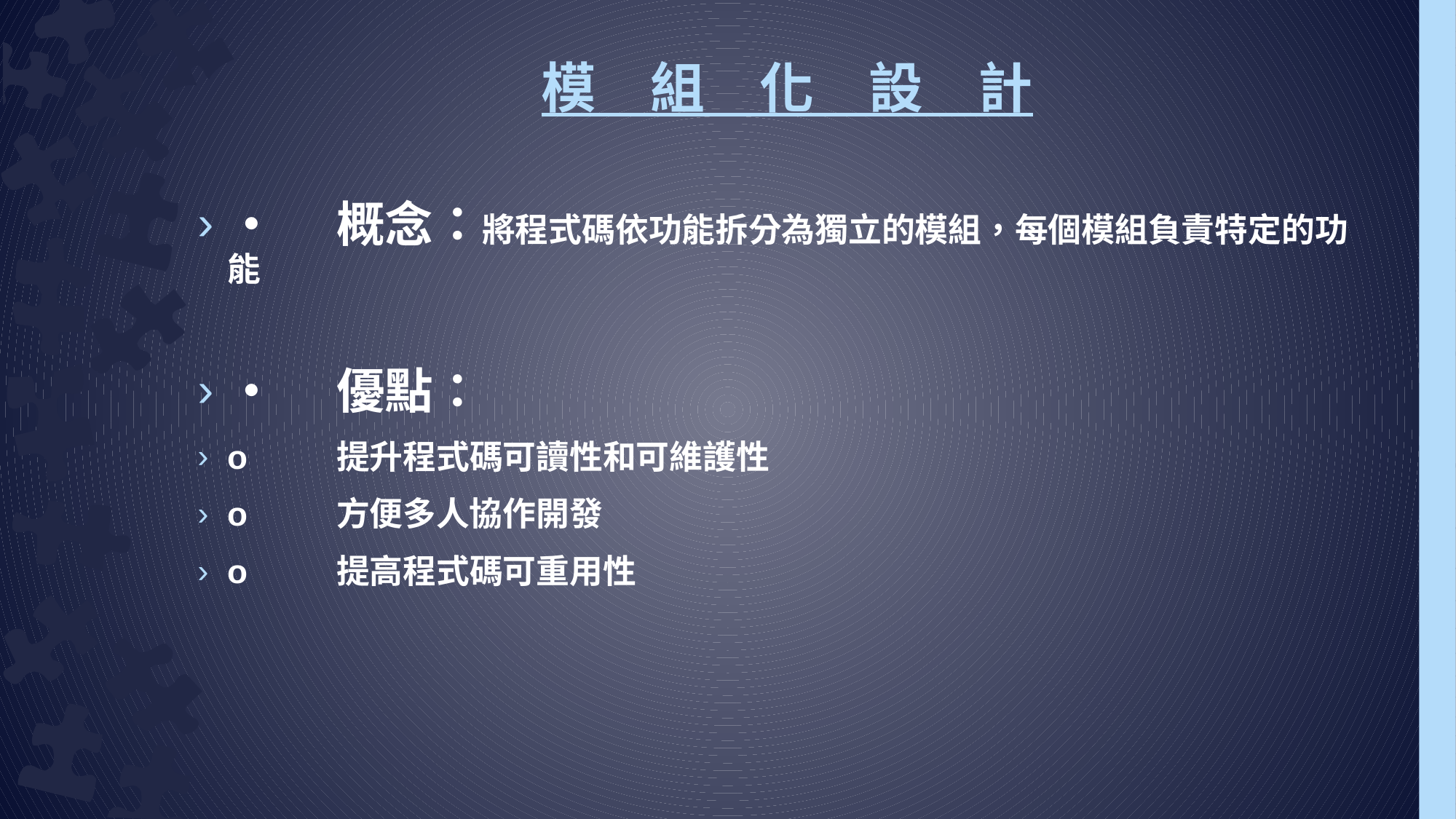

# 模　組　化　設　計
•	概念：將程式碼依功能拆分為獨立的模組，每個模組負責特定的功能

•	優點：
o	提升程式碼可讀性和可維護性
o	方便多人協作開發
o	提高程式碼可重用性